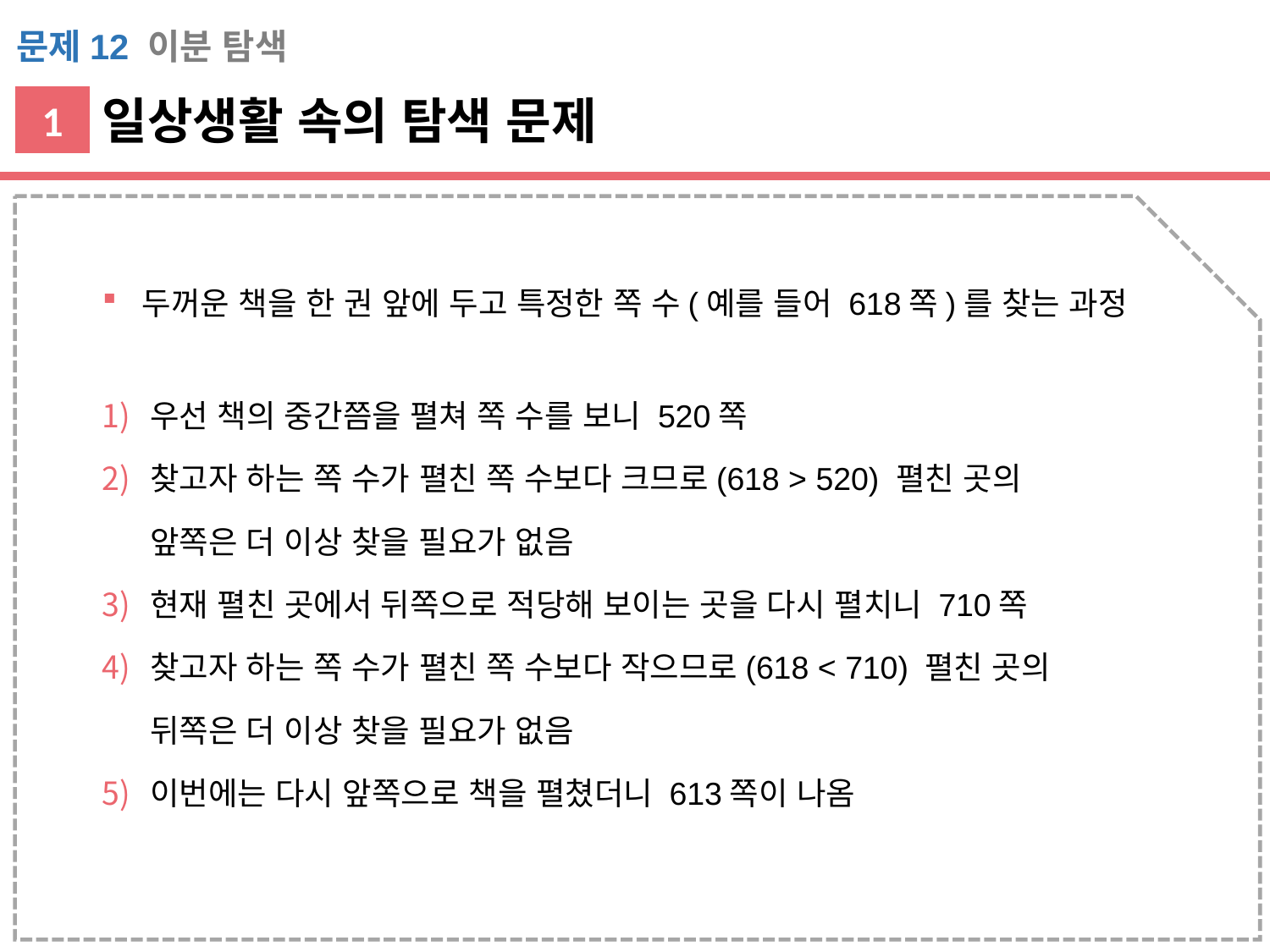

문제12 이분 탐색
일상생활 속의 탐색 문제
1

두꺼운 책을 한 권 앞에 두고 특정한 쪽 수(예를 들어 618쪽)를 찾는 과정
우선 책의 중간쯤을 펼쳐 쪽 수를 보니 520쪽
찾고자 하는 쪽 수가 펼친 쪽 수보다 크므로(618 > 520) 펼친 곳의
앞쪽은 더 이상 찾을 필요가 없음
현재 펼친 곳에서 뒤쪽으로 적당해 보이는 곳을 다시 펼치니 710쪽
찾고자 하는 쪽 수가 펼친 쪽 수보다 작으므로(618 < 710) 펼친 곳의
뒤쪽은 더 이상 찾을 필요가 없음
이번에는 다시 앞쪽으로 책을 펼쳤더니 613쪽이 나옴